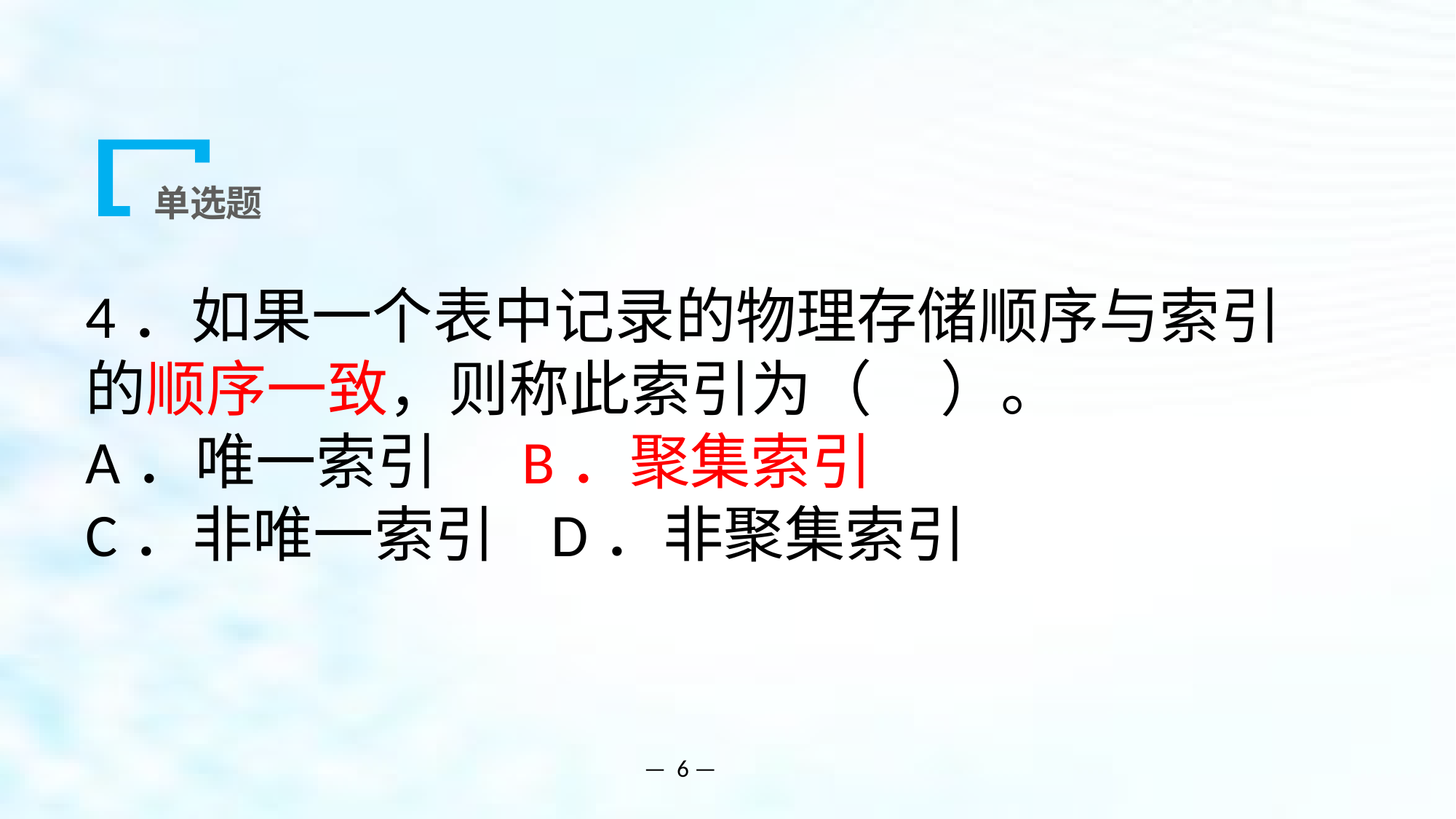

单选题
4．如果一个表中记录的物理存储顺序与索引的顺序一致，则称此索引为（     ）。
A．唯一索引    	B．聚集索引
C．非唯一索引   D．非聚集索引